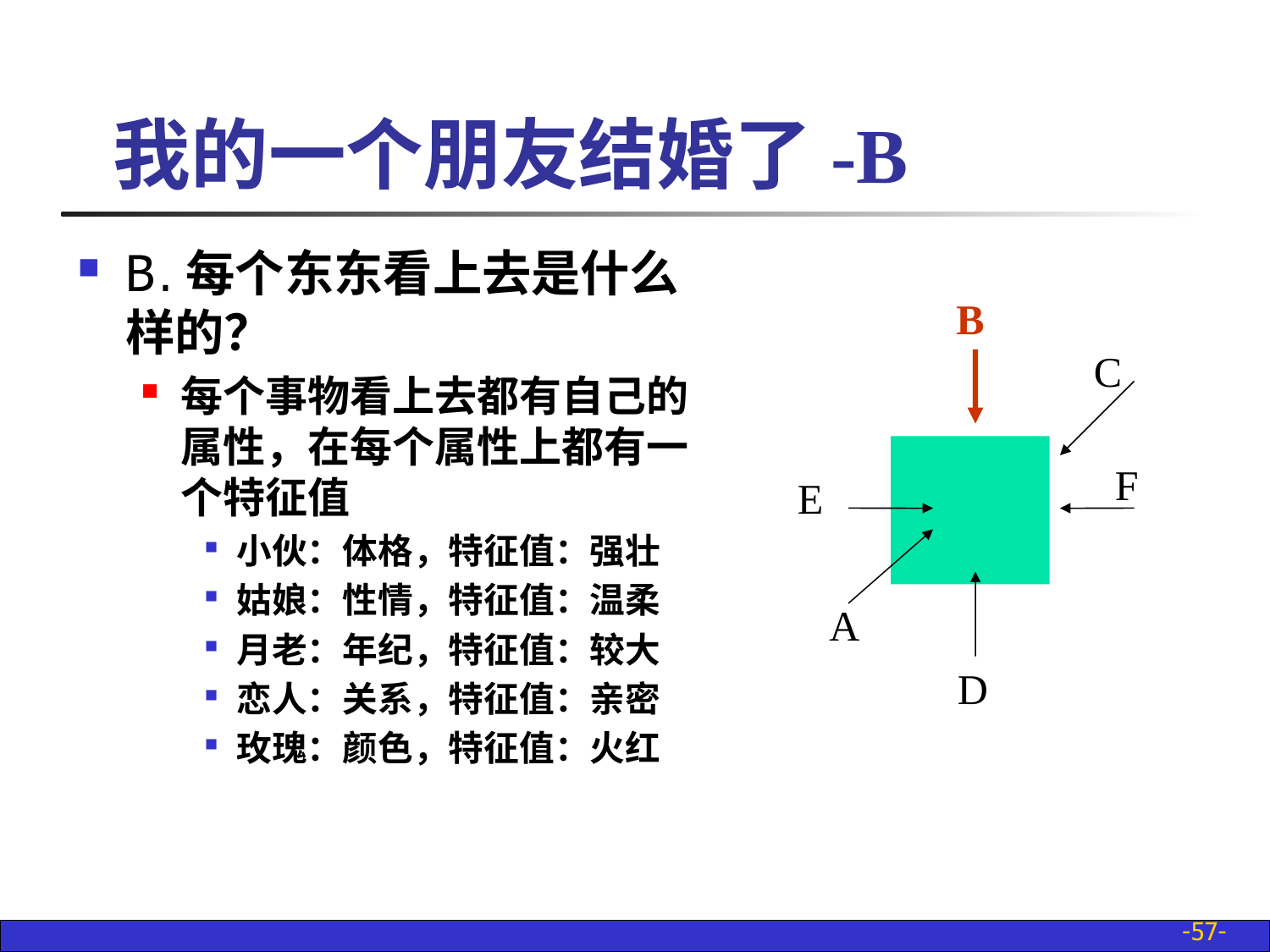

# 我的一个朋友结婚了-B
B.每个东东看上去是什么样的？
每个事物看上去都有自己的属性，在每个属性上都有一个特征值
小伙：体格，特征值：强壮
姑娘：性情，特征值：温柔
月老：年纪，特征值：较大
恋人：关系，特征值：亲密
玫瑰：颜色，特征值：火红
B
C

F
E

A
D
-57-